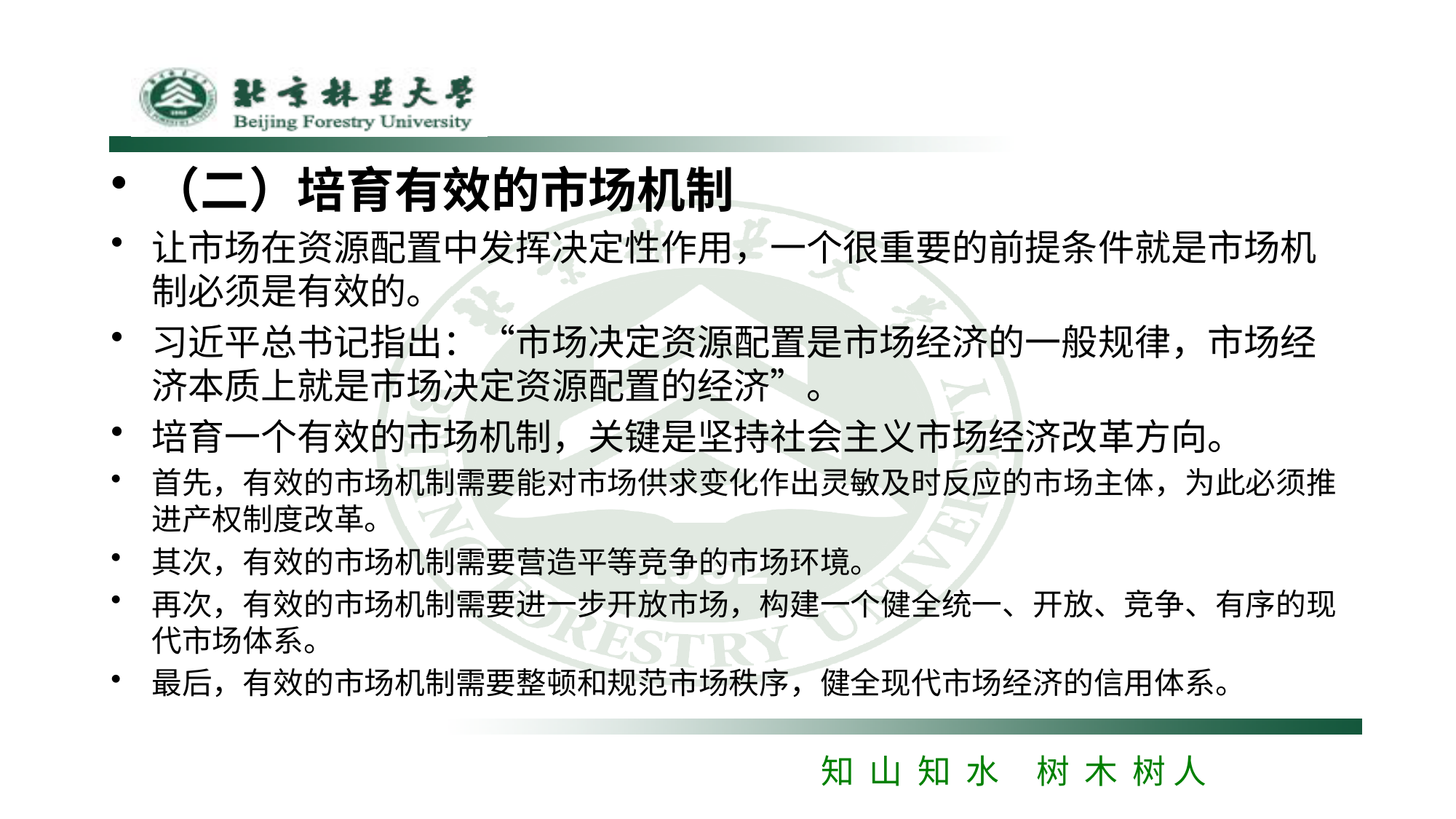

#
（二）培育有效的市场机制
让市场在资源配置中发挥决定性作用，一个很重要的前提条件就是市场机制必须是有效的。
习近平总书记指出：“市场决定资源配置是市场经济的一般规律，市场经济本质上就是市场决定资源配置的经济”。
培育一个有效的市场机制，关键是坚持社会主义市场经济改革方向。
首先，有效的市场机制需要能对市场供求变化作出灵敏及时反应的市场主体，为此必须推进产权制度改革。
其次，有效的市场机制需要营造平等竞争的市场环境。
再次，有效的市场机制需要进一步开放市场，构建一个健全统一、开放、竞争、有序的现代市场体系。
最后，有效的市场机制需要整顿和规范市场秩序，健全现代市场经济的信用体系。